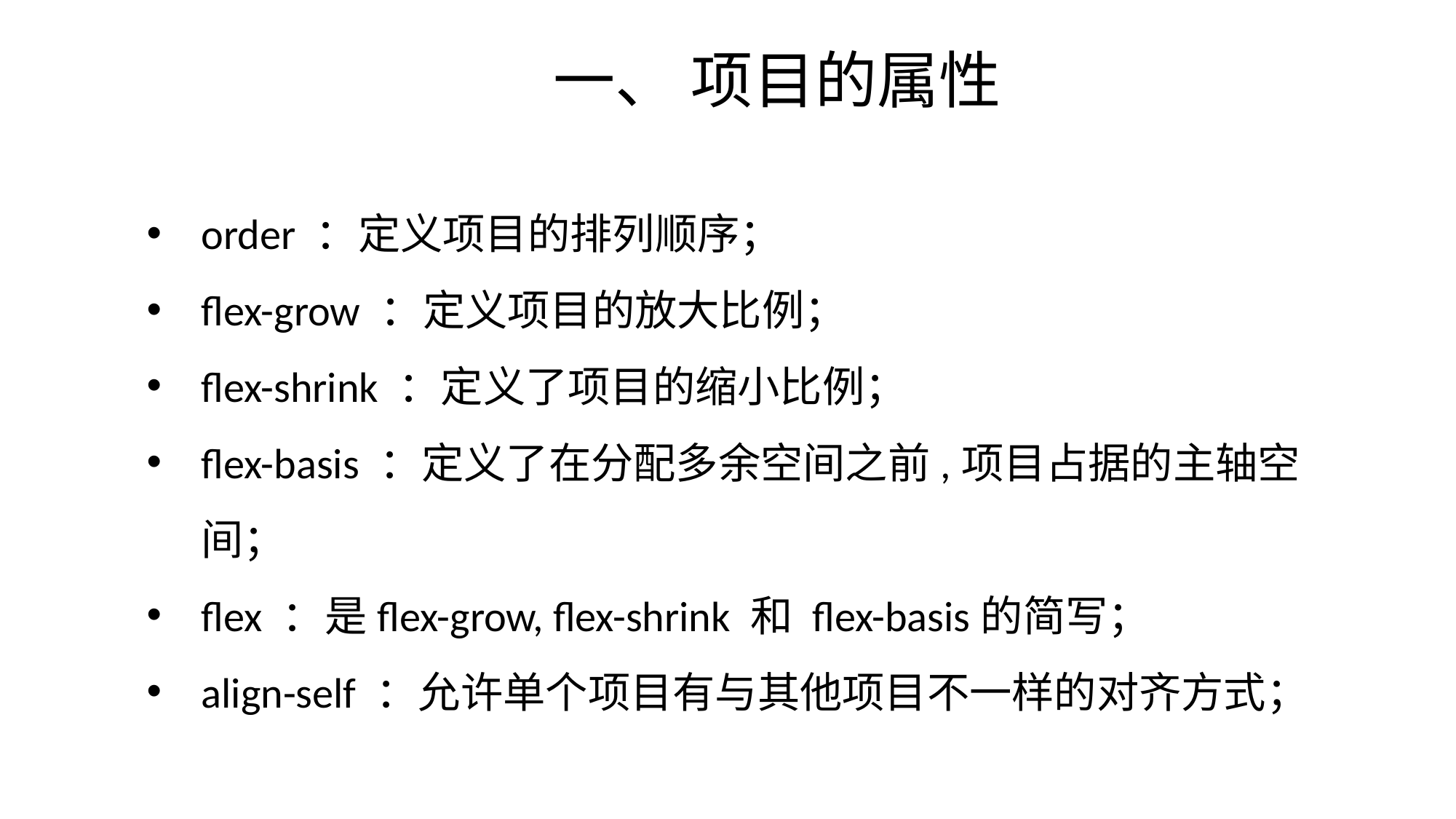

# 一、 项目的属性

order ：定义项目的排列顺序；
flex-grow ：定义项目的放大比例；
flex-shrink ：定义了项目的缩小比例；
flex-basis ：定义了在分配多余空间之前,项目占据的主轴空间；
flex ：是flex-grow, flex-shrink 和 flex-basis的简写；
align-self ：允许单个项目有与其他项目不一样的对齐方式；